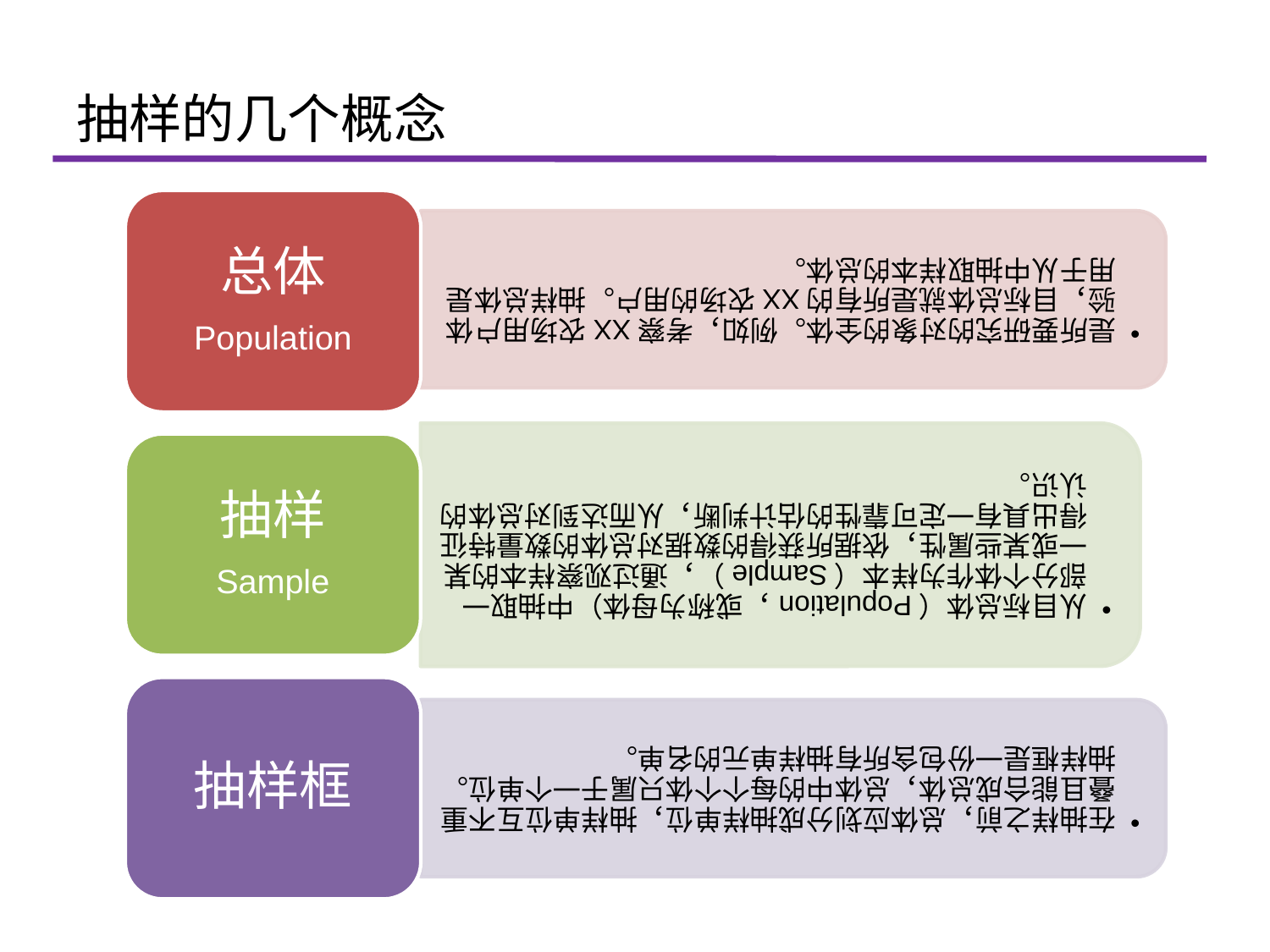

# 抽样的几个概念
是所要研究的对象的全体。例如，考察XX农场用户体验，目标总体就是所有的XX农场的用户。抽样总体是用于从中抽取样本的总体。
总体
Population
从目标总体（Population，或称为母体）中抽取一部分个体作为样本（Sample），通过观察样本的某一或某些属性，依据所获得的数据对总体的数量特征得出具有一定可靠性的估计判断，从而达到对总体的认识。
抽样
Sample
在抽样之前，总体应划分成抽样单位，抽样单位互不重叠且能合成总体，总体中的每个个体只属于一个单位。抽样框是一份包含所有抽样单元的名单。
抽样框